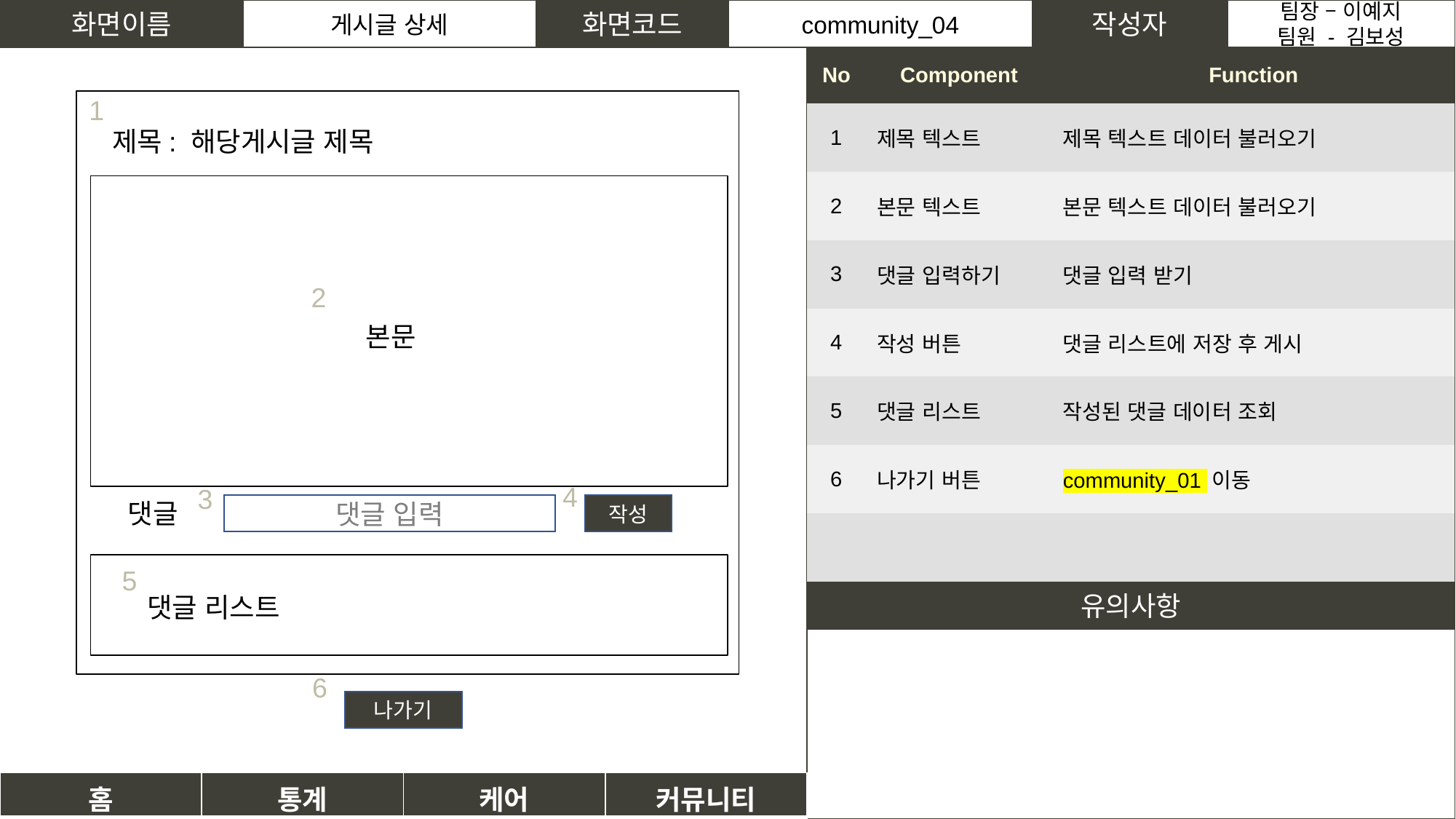

화면이름
게시글 상세
화면코드
community_04
작성자
팀장 – 이예지
팀원 - 김보성
| No | Component | Function |
| --- | --- | --- |
| 1 | 제목 텍스트 | 제목 텍스트 데이터 불러오기 |
| 2 | 본문 텍스트 | 본문 텍스트 데이터 불러오기 |
| 3 | 댓글 입력하기 | 댓글 입력 받기 |
| 4 | 작성 버튼 | 댓글 리스트에 저장 후 게시 |
| 5 | 댓글 리스트 | 작성된 댓글 데이터 조회 |
| 6 | 나가기 버튼 | community\_01 이동 |
|  |  |  |
1

제목: 해당게시글 제목

2
본문
4
3
댓글
댓글 입력
작성

5
유의사항

댓글 리스트
6
나가기
| 홈 | 통계 | 케어 | 커뮤니티 |
| --- | --- | --- | --- |